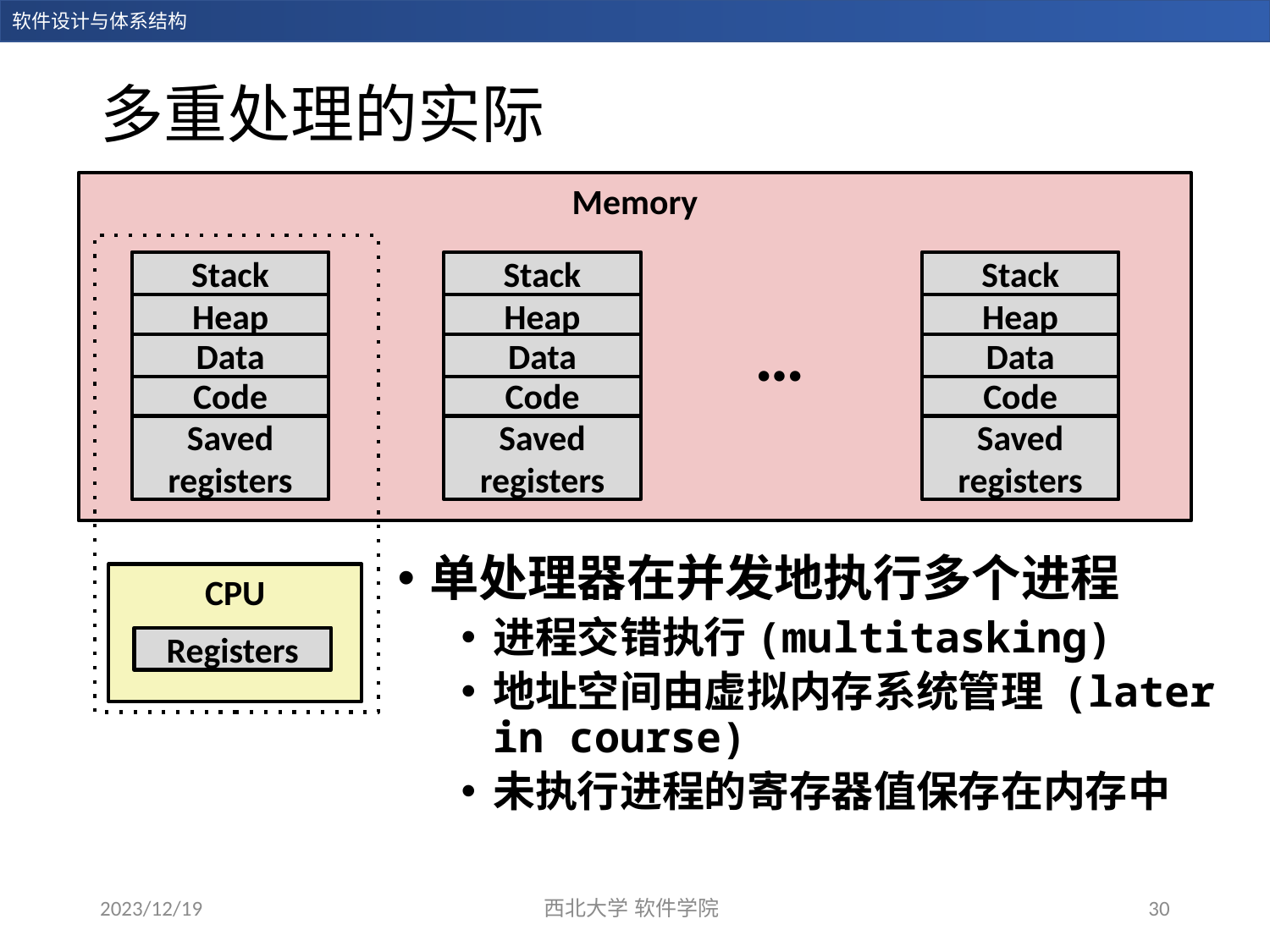

# 多重处理的实际
Memory

Stack
Stack
Stack
Heap
Heap
Heap
…
Data
Data
Data
Code
Code
Code
Saved registers
Saved registers
Saved registers
CPU
Registers
单处理器在并发地执行多个进程
进程交错执行(multitasking)
地址空间由虚拟内存系统管理 (later in course)
未执行进程的寄存器值保存在内存中

2023/12/19
西北大学 软件学院
30